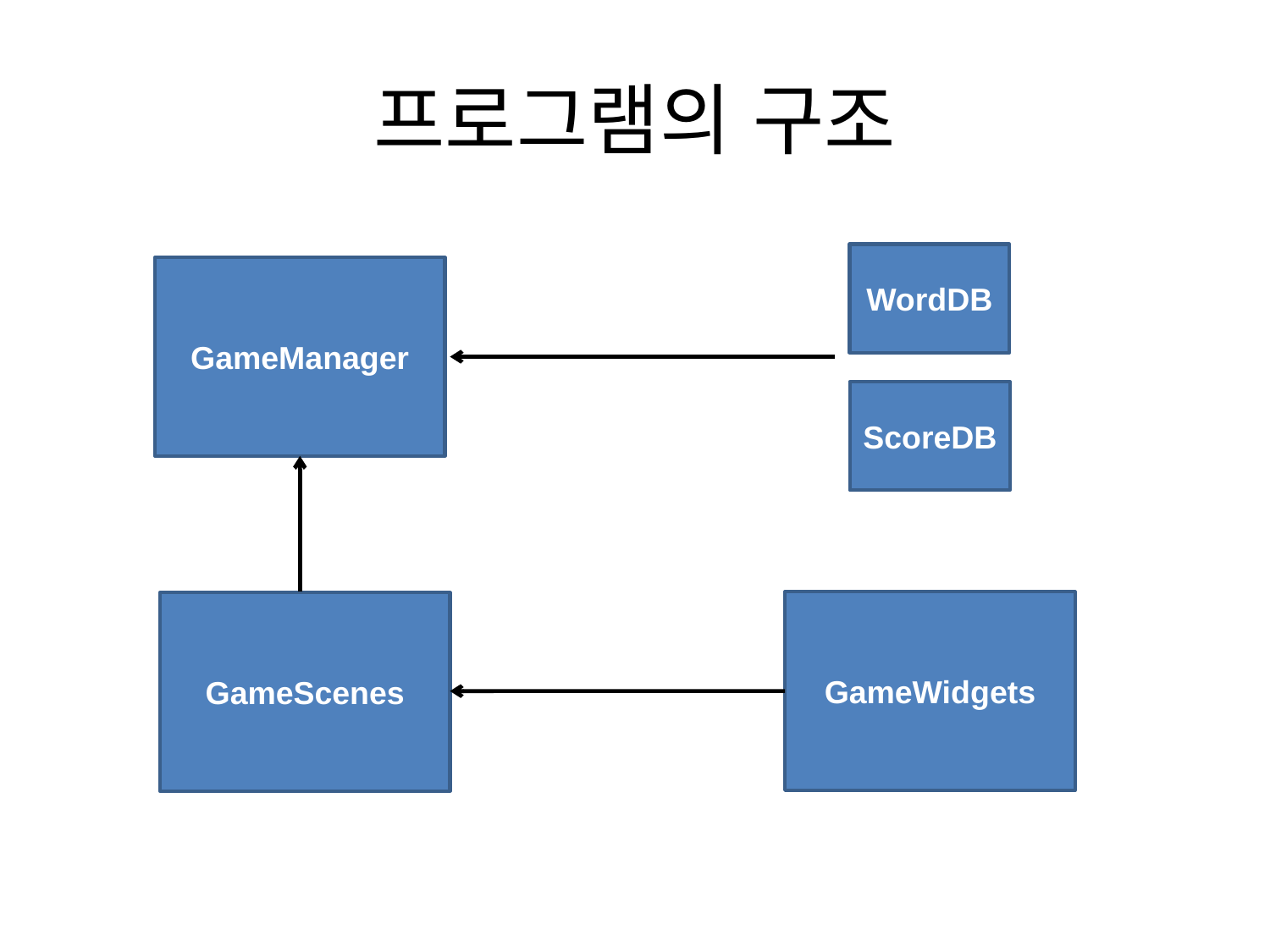

# 프로그램의 구조
WordDB
GameManager
ScoreDB
GameWidgets
GameScenes